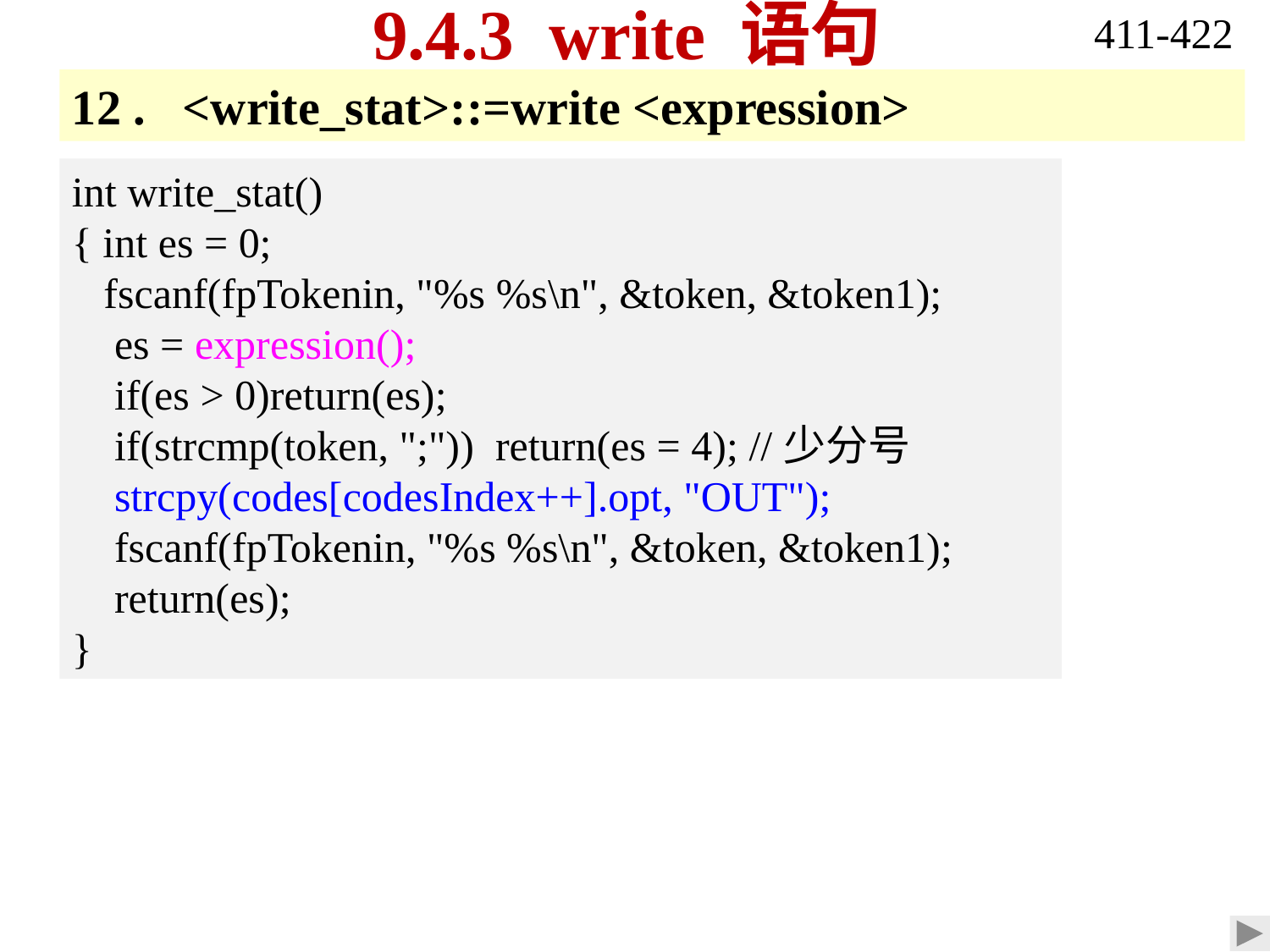

# 9.4.3  write 语句
411-422
12 .   <write_stat>::=write <expression>
int write_stat()
{ int es = 0;
   fscanf(fpTokenin, "%s %s\n", &token, &token1);
    es = expression();
    if(es > 0)return(es);
    if(strcmp(token, ";"))  return(es = 4); //少分号
    strcpy(codes[codesIndex++].opt, "OUT");
    fscanf(fpTokenin, "%s %s\n", &token, &token1);
    return(es);
}